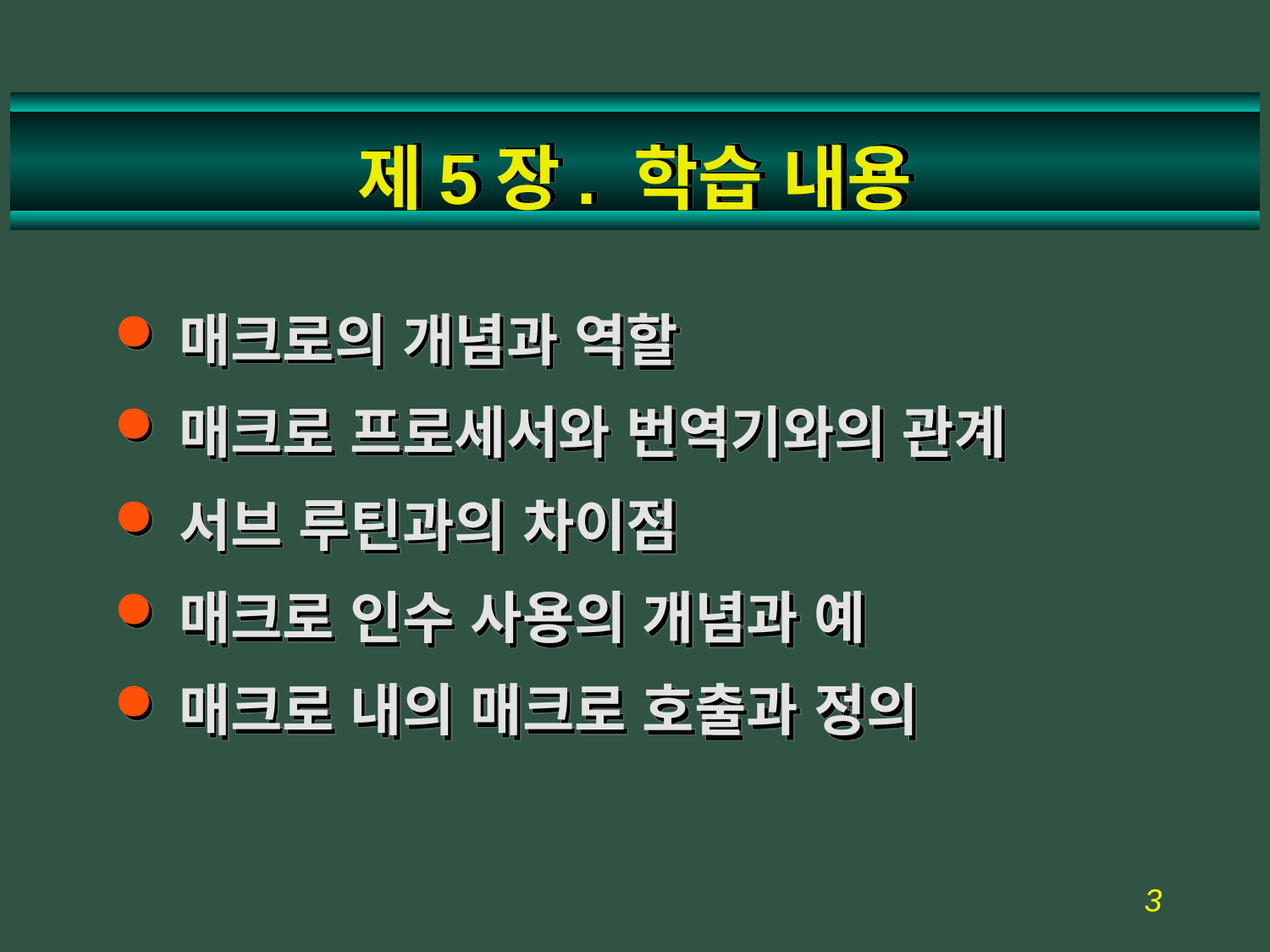

# 제5장. 학습 내용
매크로의 개념과 역할
매크로 프로세서와 번역기와의 관계
서브 루틴과의 차이점
매크로 인수 사용의 개념과 예
매크로 내의 매크로 호출과 정의
3